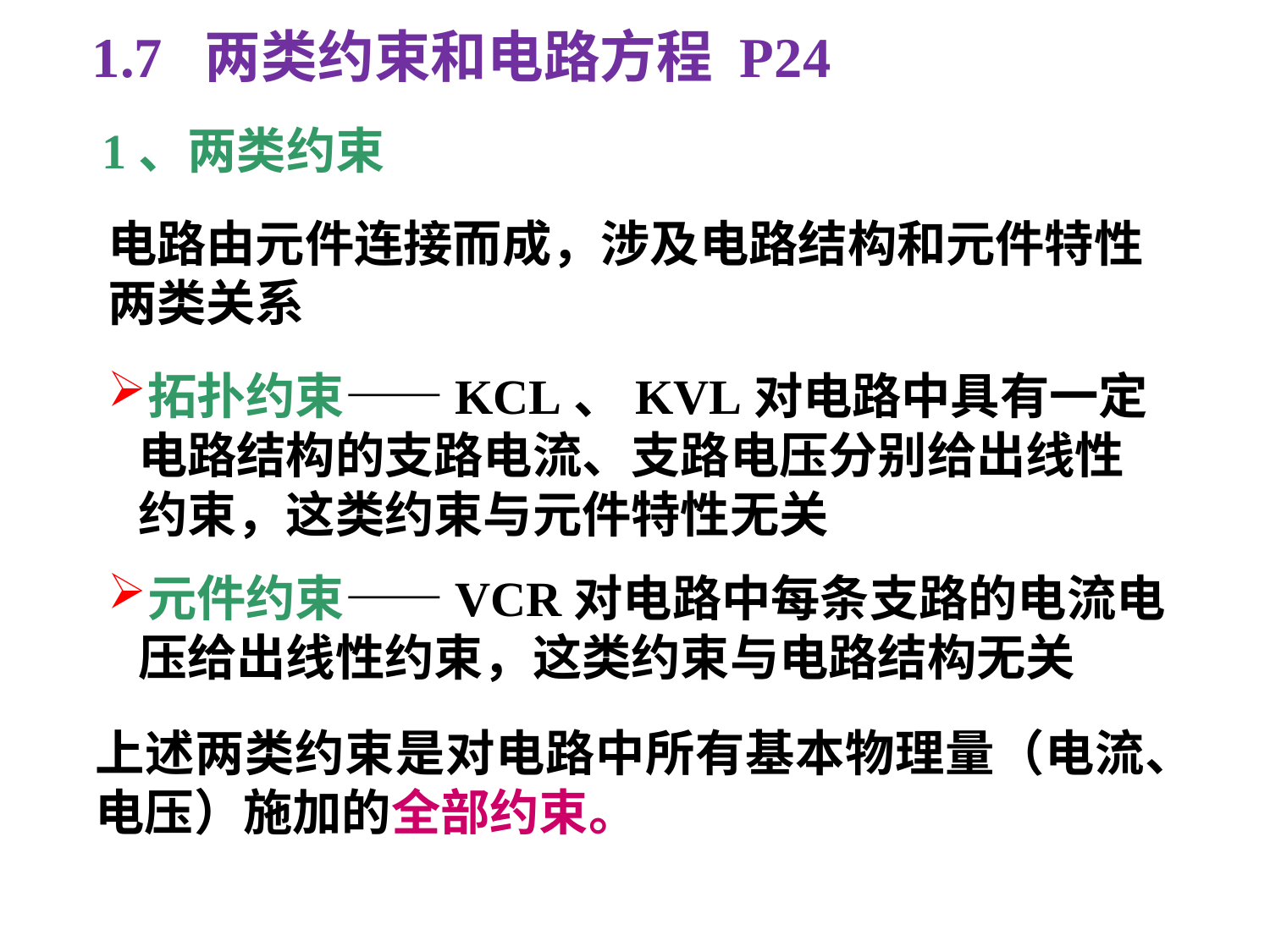

1.7  两类约束和电路方程 P24
1、两类约束
电路由元件连接而成，涉及电路结构和元件特性两类关系
拓扑约束——KCL、KVL对电路中具有一定电路结构的支路电流、支路电压分别给出线性约束，这类约束与元件特性无关
元件约束——VCR对电路中每条支路的电流电压给出线性约束，这类约束与电路结构无关
上述两类约束是对电路中所有基本物理量（电流、电压）施加的全部约束。